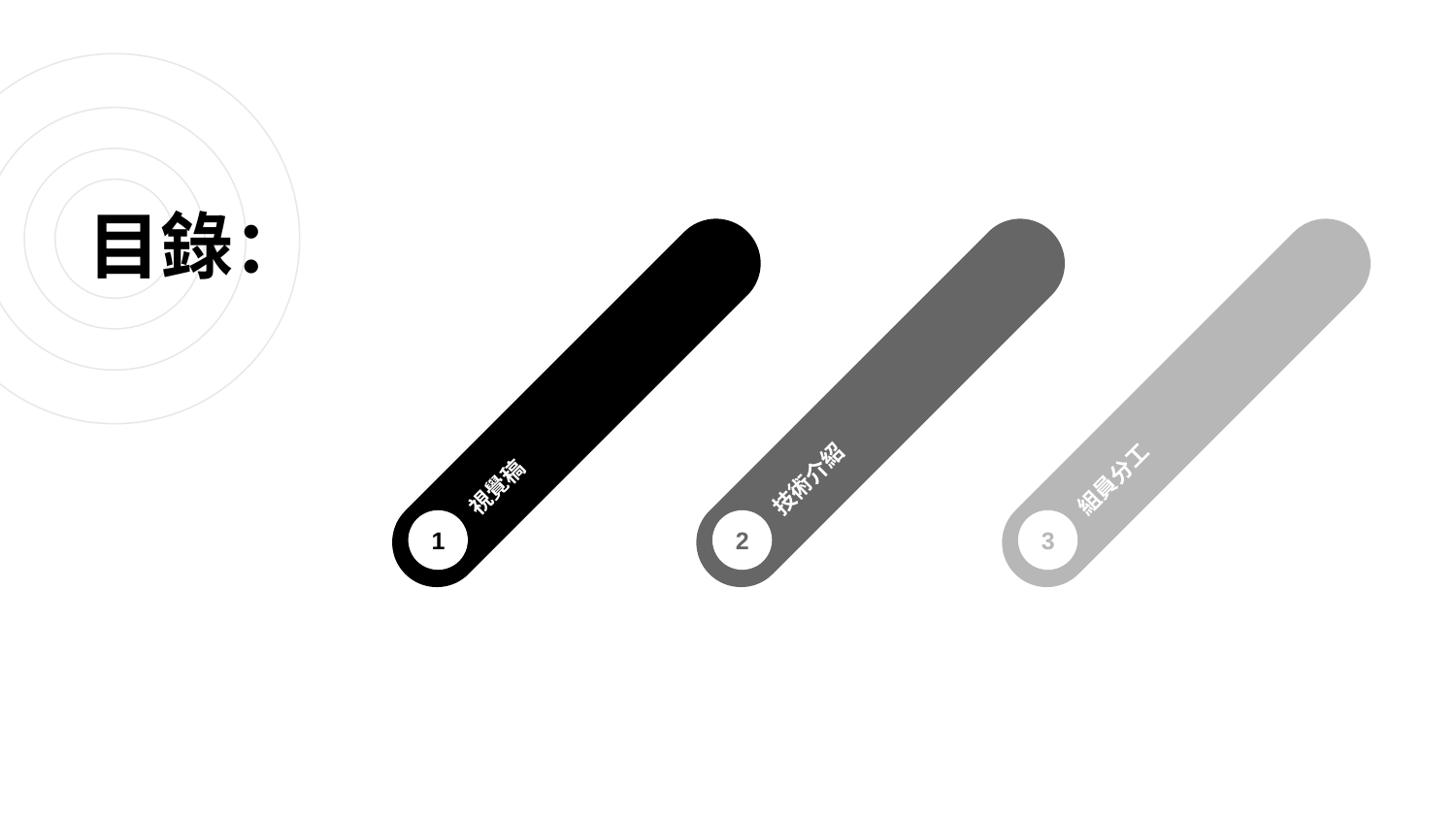

# 目錄：

組員分工
3

技術介紹
2

視覺稿
1